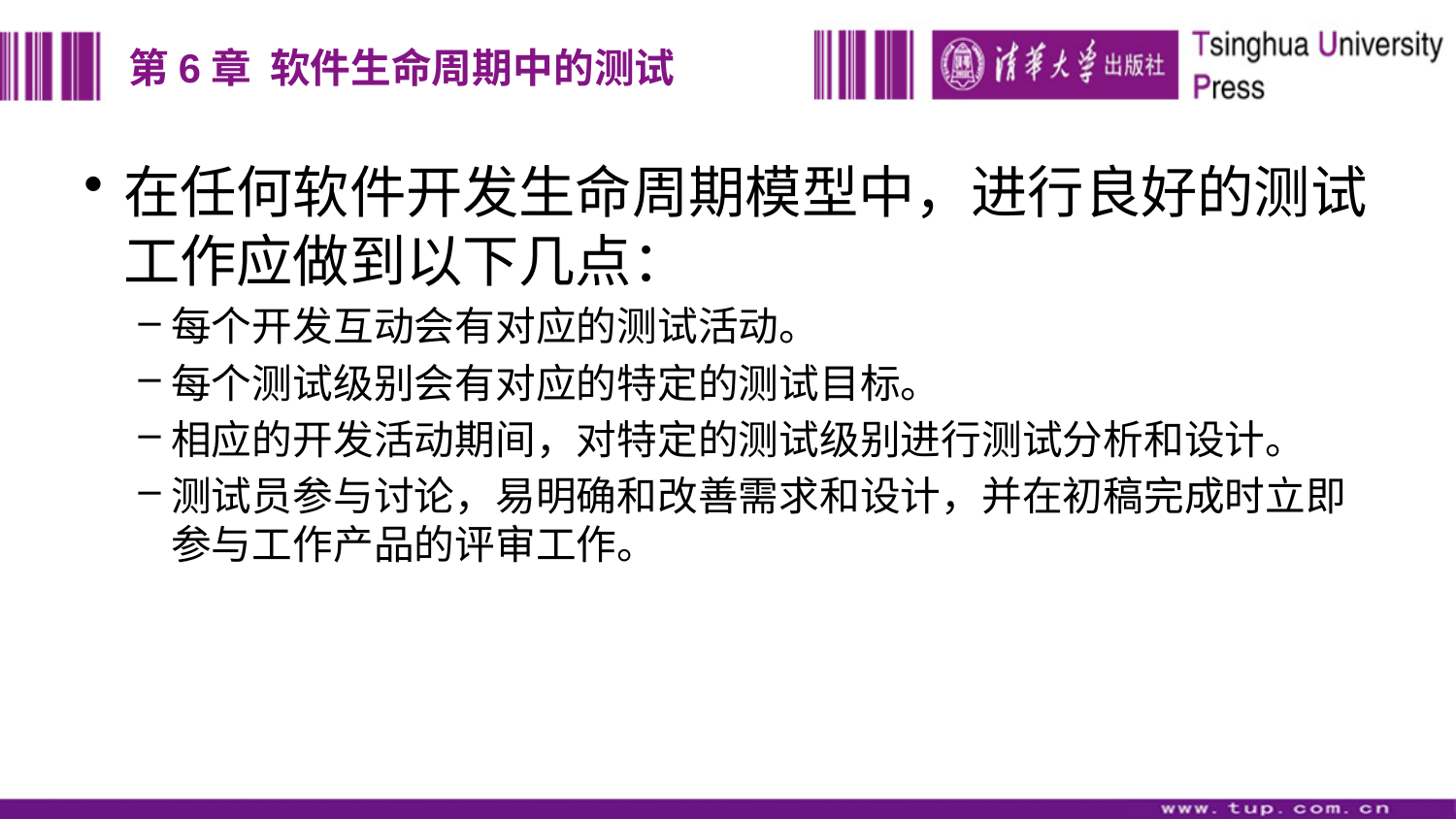

# 第6章  软件生命周期中的测试
在任何软件开发生命周期模型中，进行良好的测试工作应做到以下几点：
每个开发互动会有对应的测试活动。
每个测试级别会有对应的特定的测试目标。
相应的开发活动期间，对特定的测试级别进行测试分析和设计。
测试员参与讨论，易明确和改善需求和设计，并在初稿完成时立即参与工作产品的评审工作。